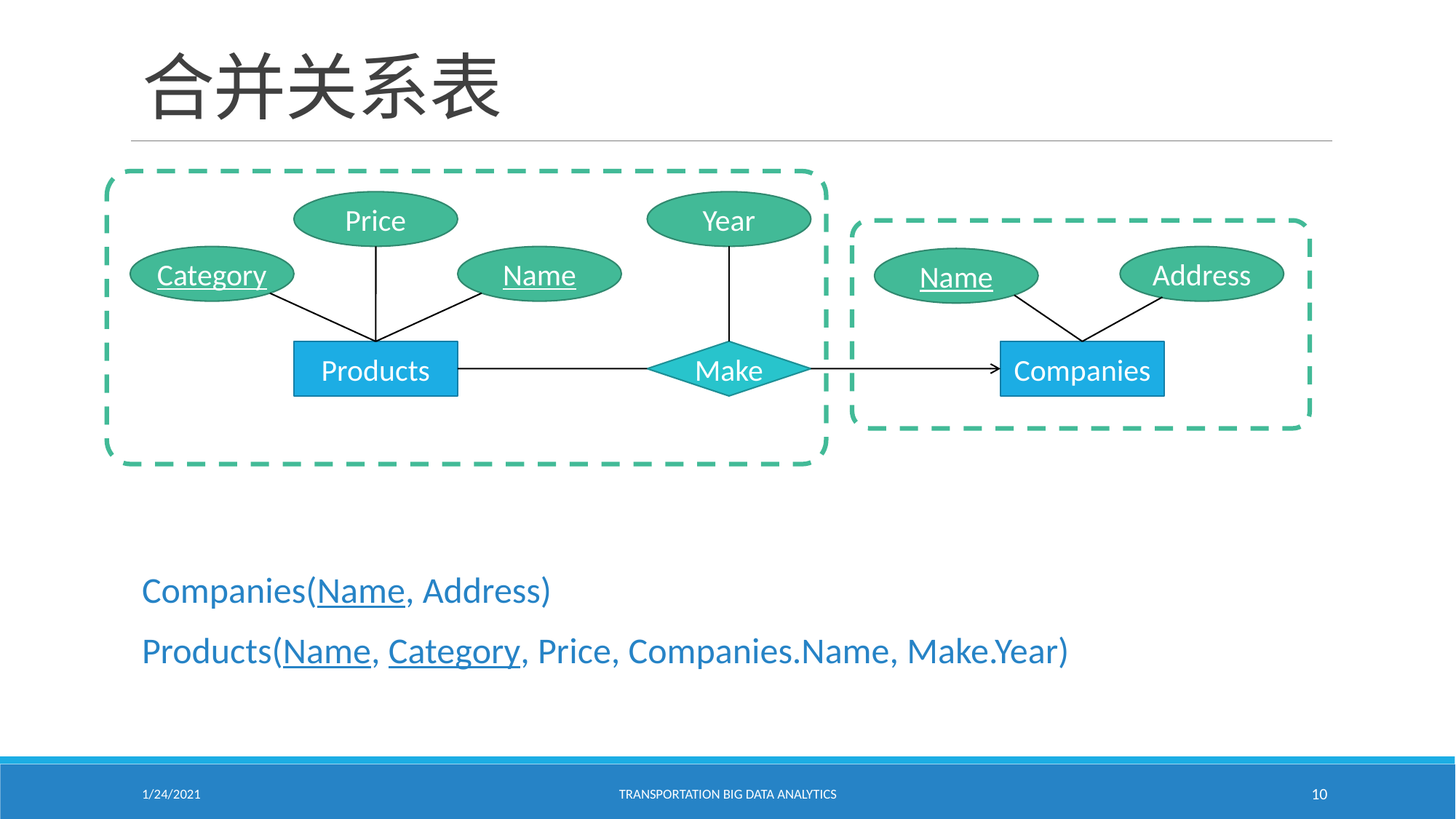

# 合并关系表

Price
Year

Category
Name
Address
Name
Products
Make
Companies
Companies(Name, Address)
Products(Name, Category, Price, Companies.Name, Make.Year)
1/24/2021
Transportation Big Data Analytics
10